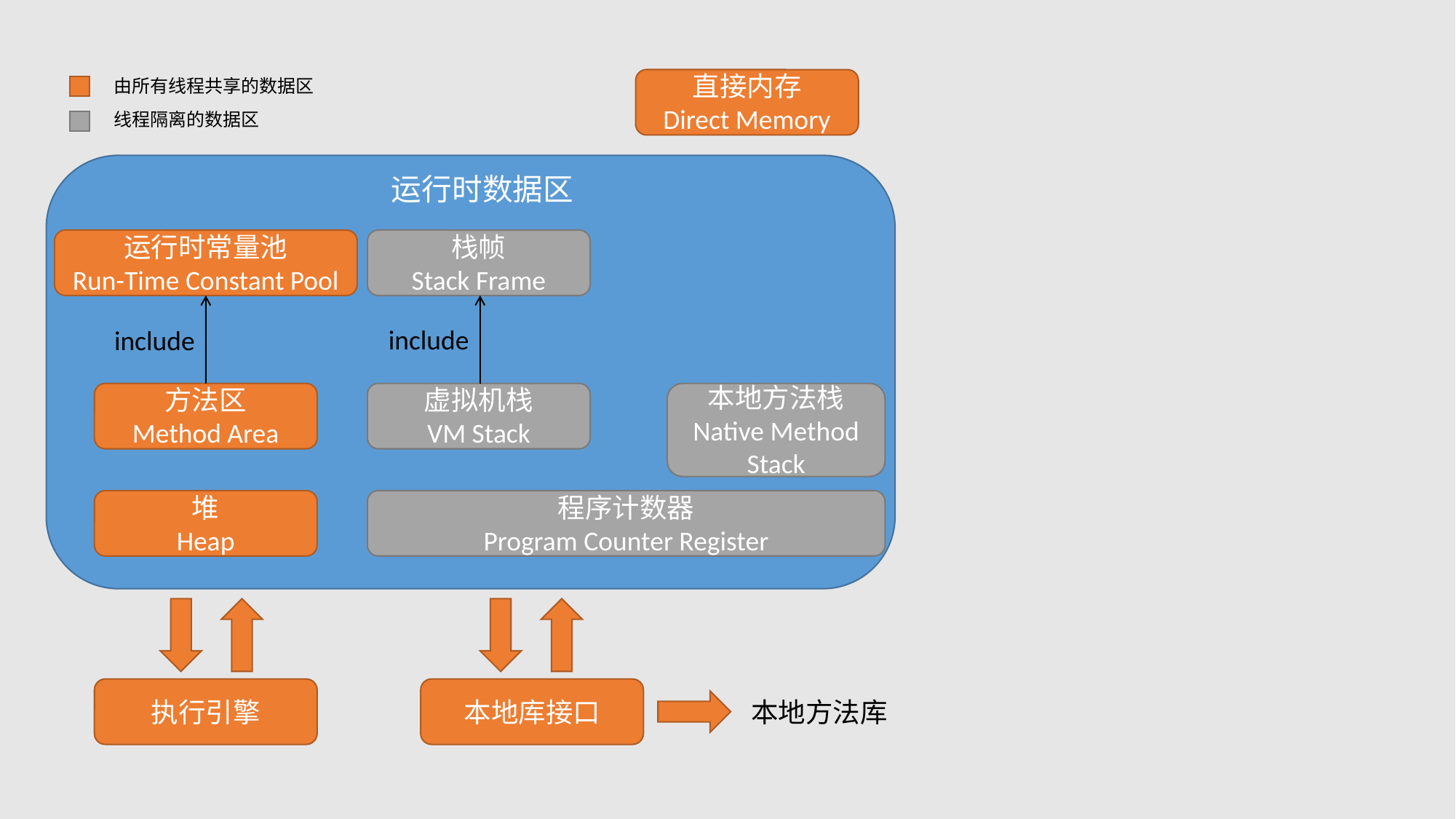

由所有线程共享的数据区
直接内存
Direct Memory

线程隔离的数据区

运行时数据区
运行时常量池
Run-Time Constant Pool
栈帧
Stack Frame
include
include
方法区
Method Area
虚拟机栈
VM Stack
本地方法栈
Native Method Stack
堆
Heap
程序计数器
Program Counter Register

执行引擎
本地库接口
本地方法库